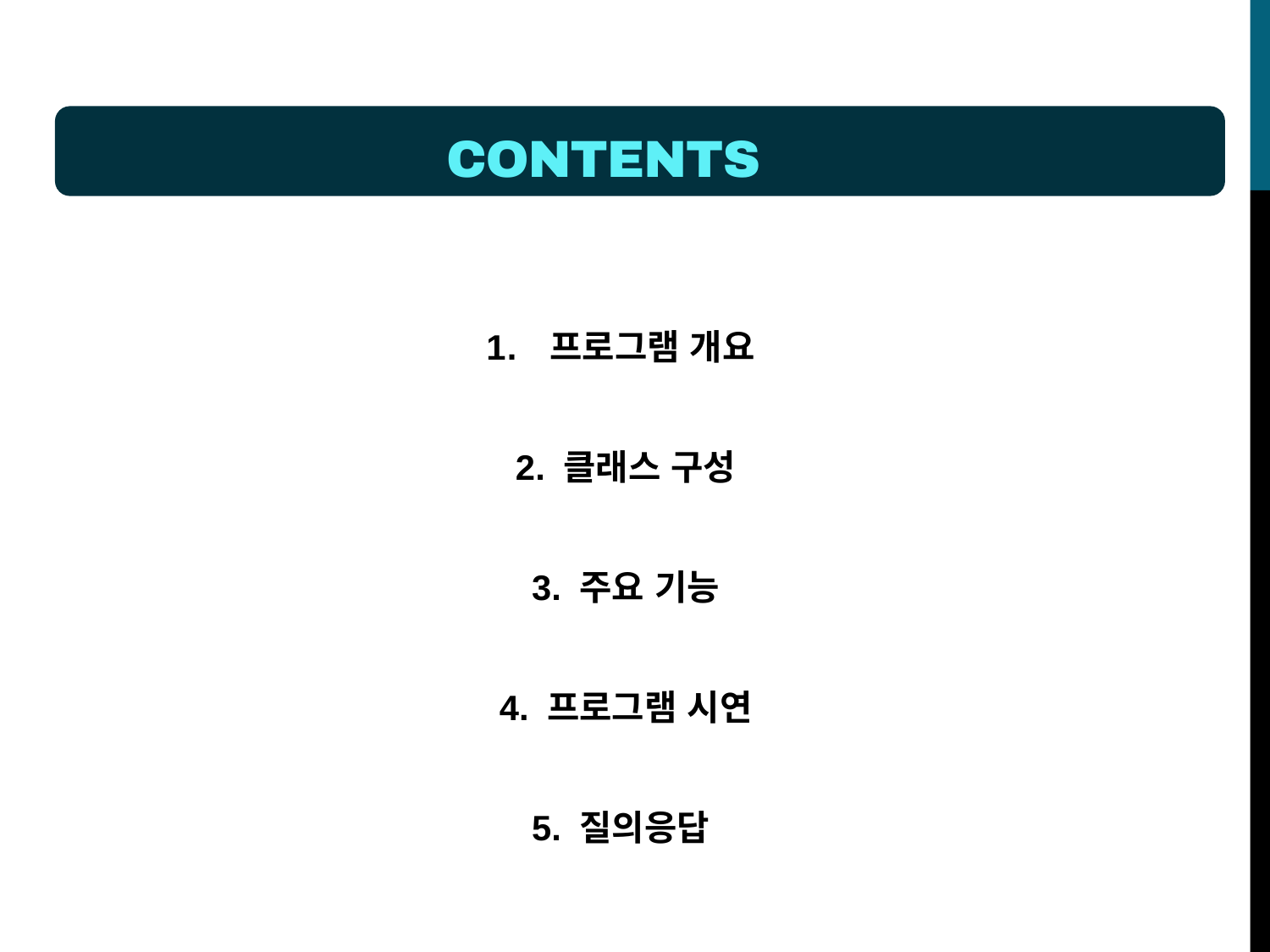

# contents

프로그램 개요

2. 클래스 구성

3. 주요 기능

4. 프로그램 시연

5. 질의응답